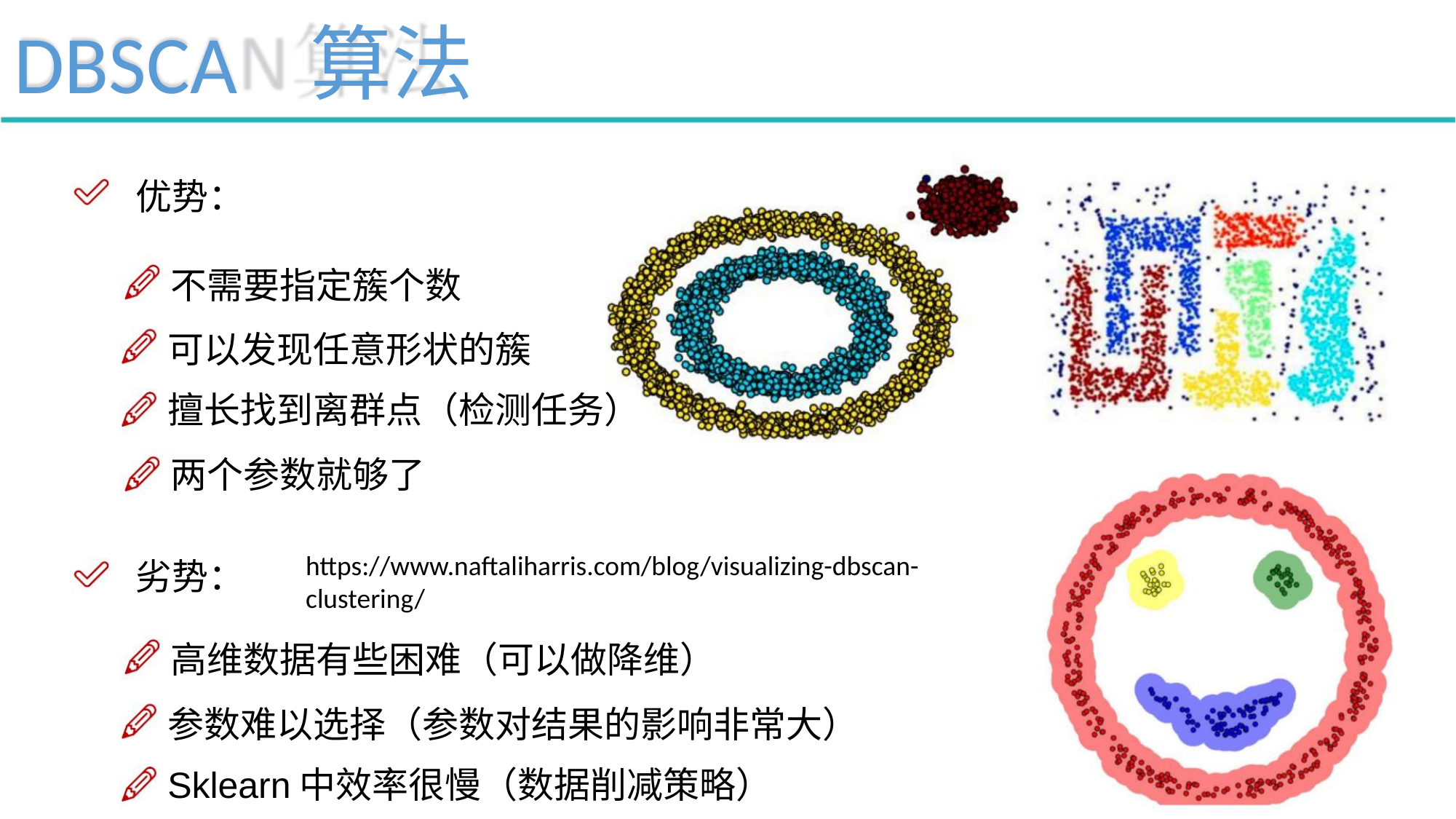

DBSCA 算法
优势：
不需要指定簇个数
可以发现任意形状的簇
擅长找到离群点（检测任务）
两个参数就够了
https://www.naftaliharris.com/blog/visualizing-dbscan-
clustering/
劣势：
高维数据有些困难（可以做降维）
参数难以选择（参数对结果的影响非常大）
Sklearn中效率很慢（数据削减策略）